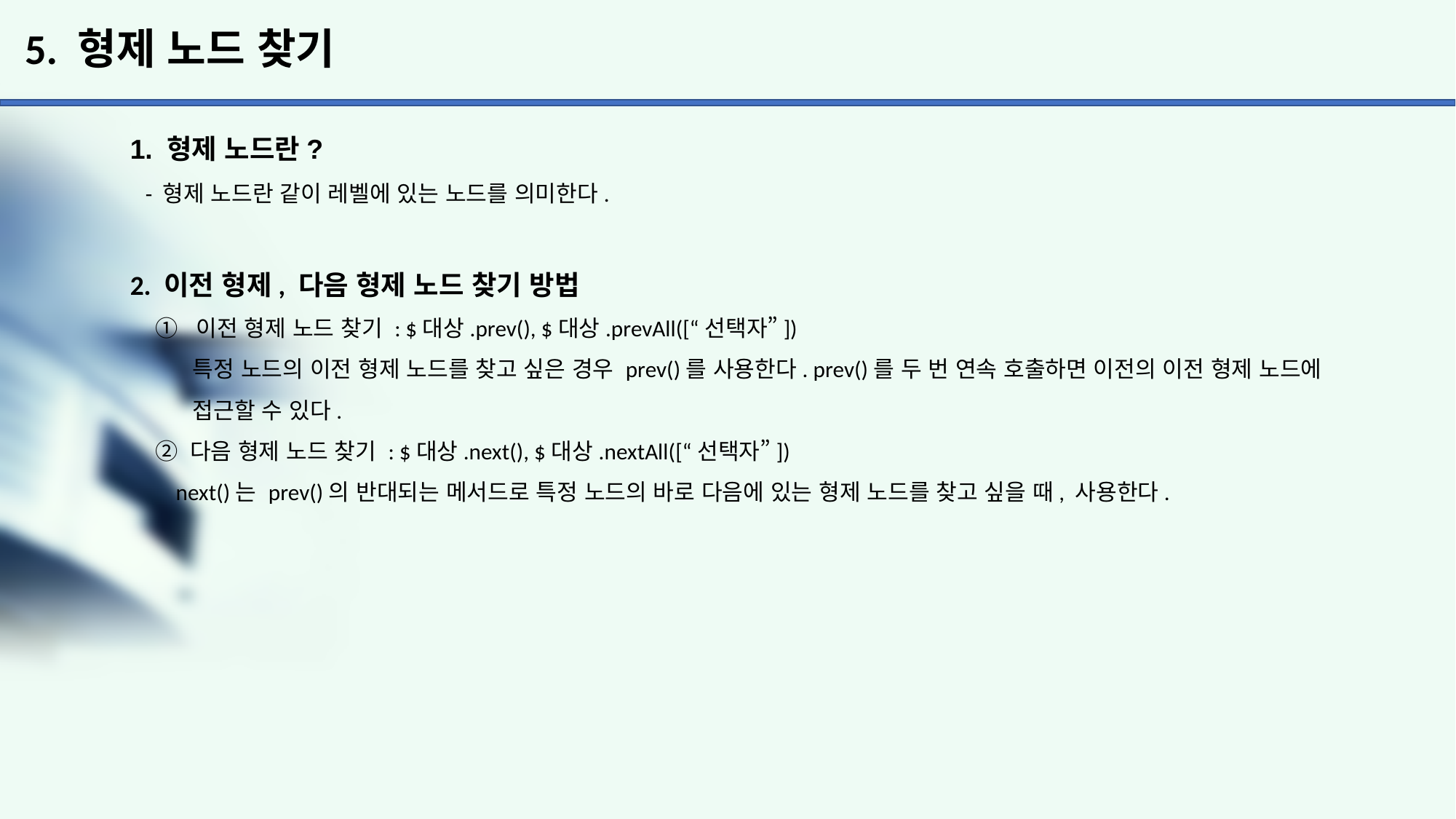

# 5. 형제 노드 찾기
1. 형제 노드란?
   - 형제 노드란 같이 레벨에 있는 노드를 의미한다.
2. 이전 형제, 다음 형제 노드 찾기 방법
    ①  이전 형제 노드 찾기 : $대상.prev(), $대상.prevAll([“선택자”])
         특정 노드의 이전 형제 노드를 찾고 싶은 경우 prev()를 사용한다. prev()를 두 번 연속 호출하면 이전의 이전 형제 노드에
         접근할 수 있다.
    ② 다음 형제 노드 찾기 : $대상.next(), $대상.nextAll([“선택자”])
         next()는 prev()의 반대되는 메서드로 특정 노드의 바로 다음에 있는 형제 노드를 찾고 싶을 때, 사용한다.